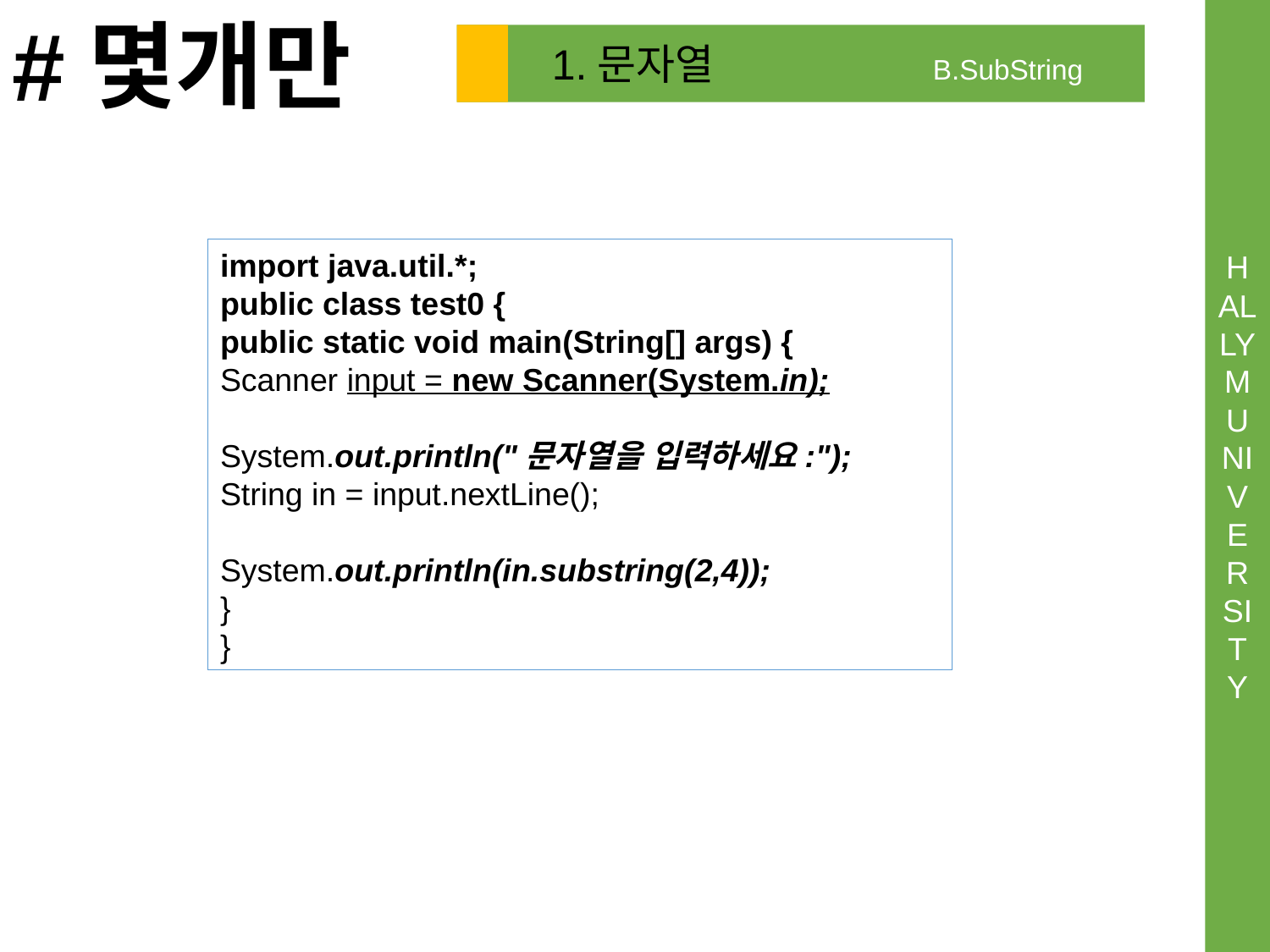

#몇개만
1.문자열  		B.SubString
import java.util.*;
public class test0 {
public static void main(String[] args) {
Scanner input = new Scanner(System.in);

System.out.println("문자열을 입력하세요:");
String in = input.nextLine();

System.out.println(in.substring(2,4));
}
}